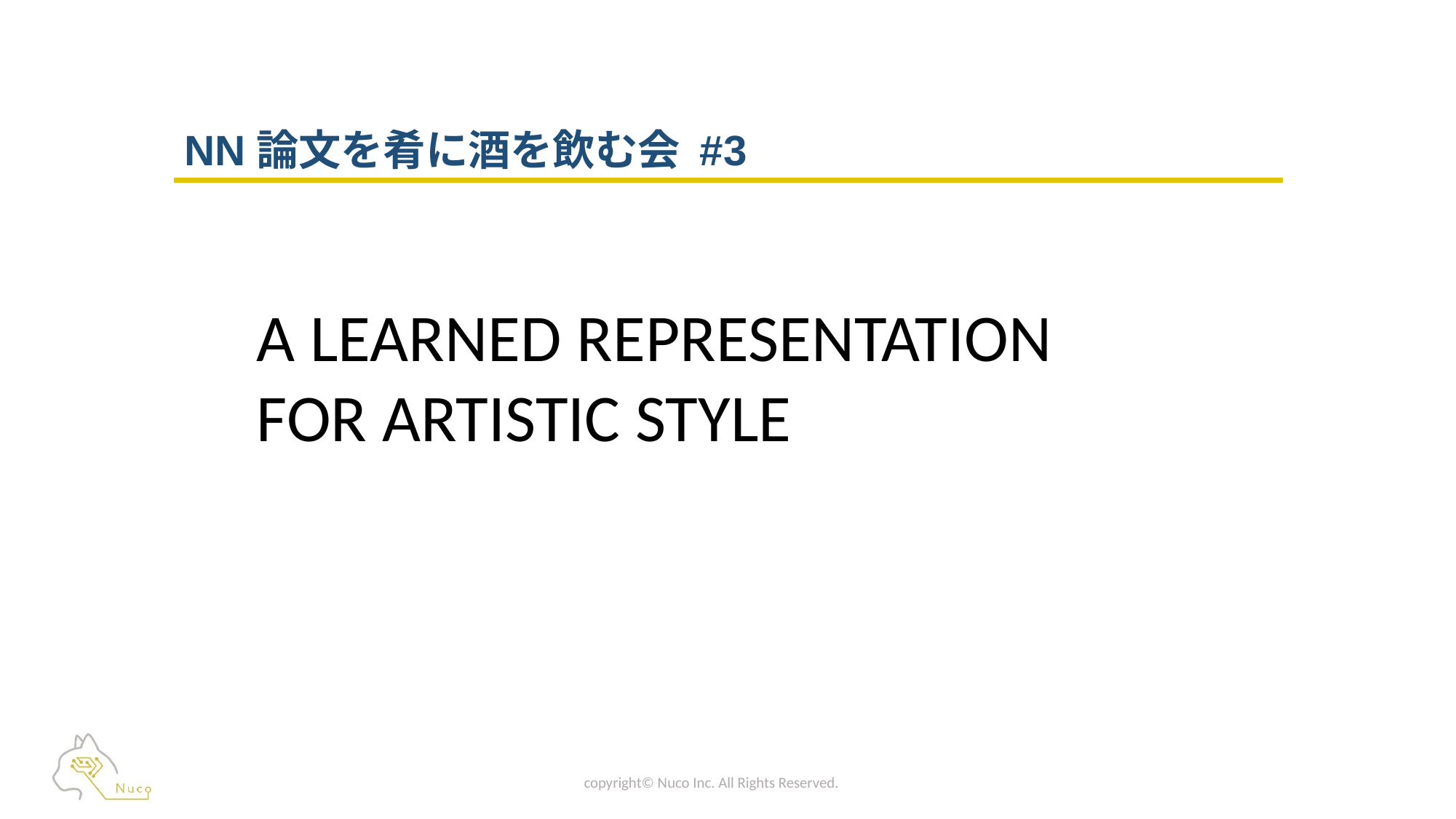

NN論文を肴に酒を飲む会 #3
A LEARNED REPRESENTATION FOR ARTISTIC STYLE